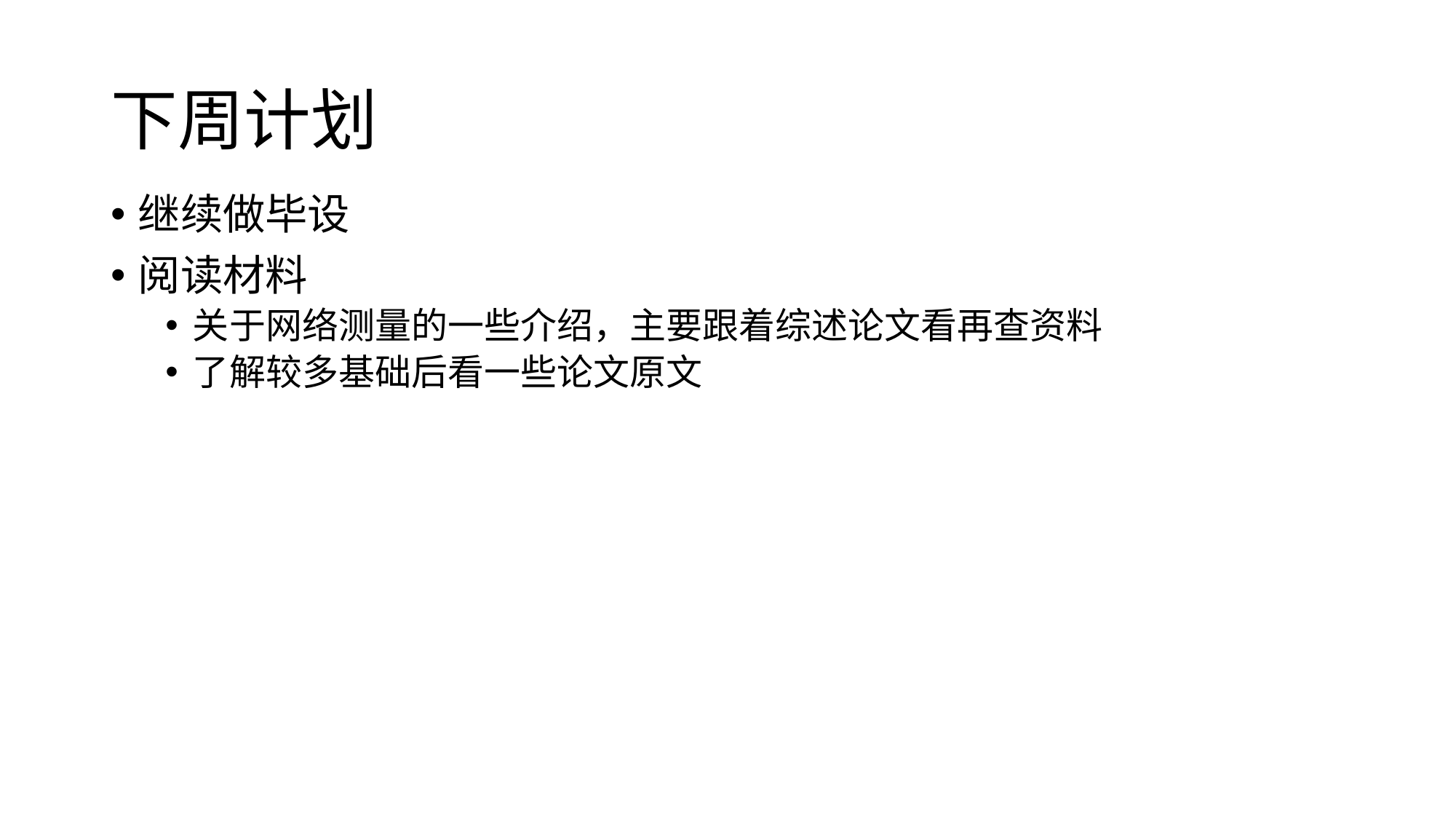

# 下周计划
继续做毕设
阅读材料
关于网络测量的一些介绍，主要跟着综述论文看再查资料
了解较多基础后看一些论文原文